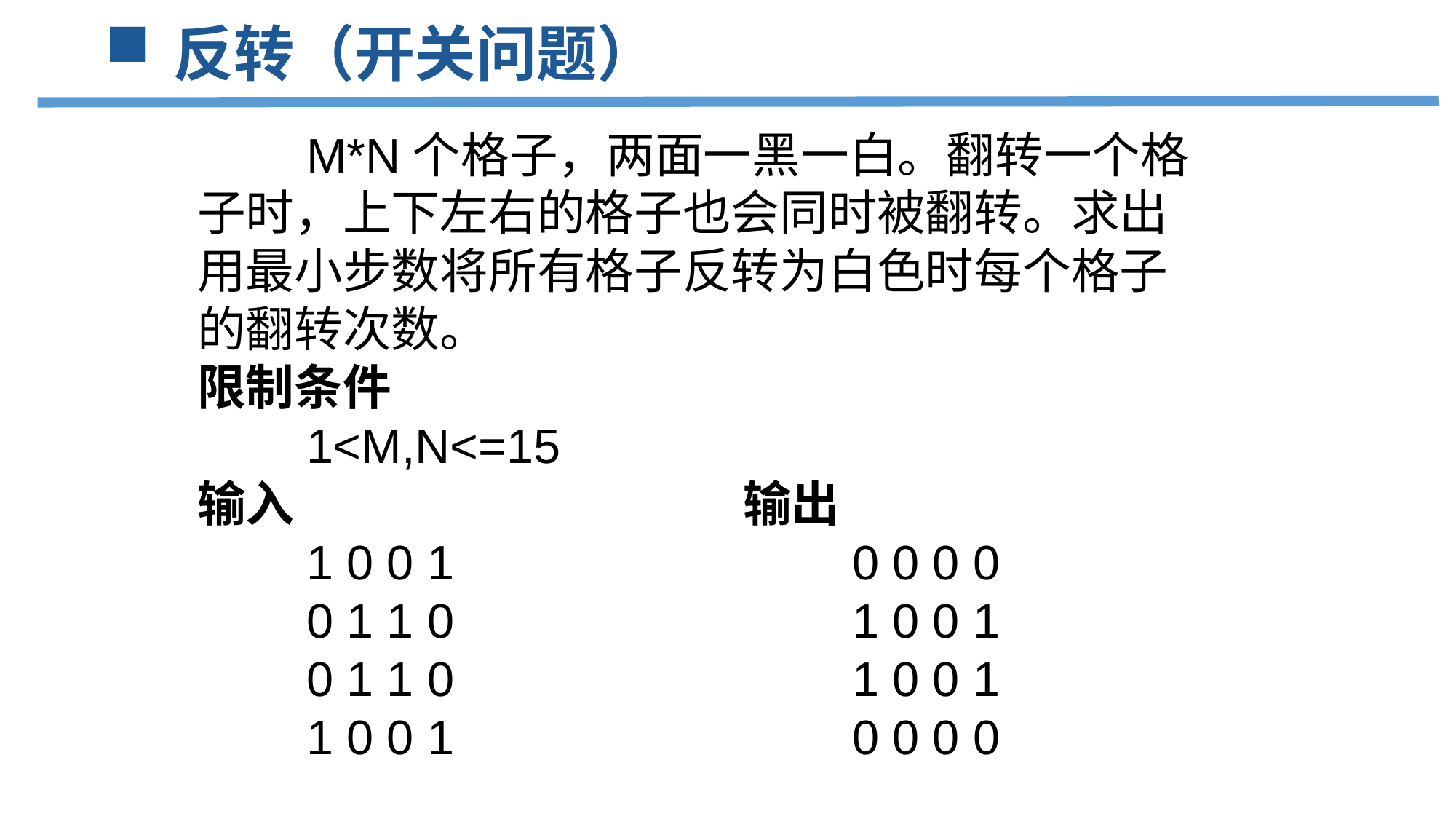

反转（开关问题）
	M*N个格子，两面一黑一白。翻转一个格子时，上下左右的格子也会同时被翻转。求出用最小步数将所有格子反转为白色时每个格子的翻转次数。
限制条件
	1<M,N<=15
输入					输出
	1 0 0 1				0 0 0 0
	0 1 1 0				1 0 0 1
	0 1 1 0				1 0 0 1
	1 0 0 1				0 0 0 0